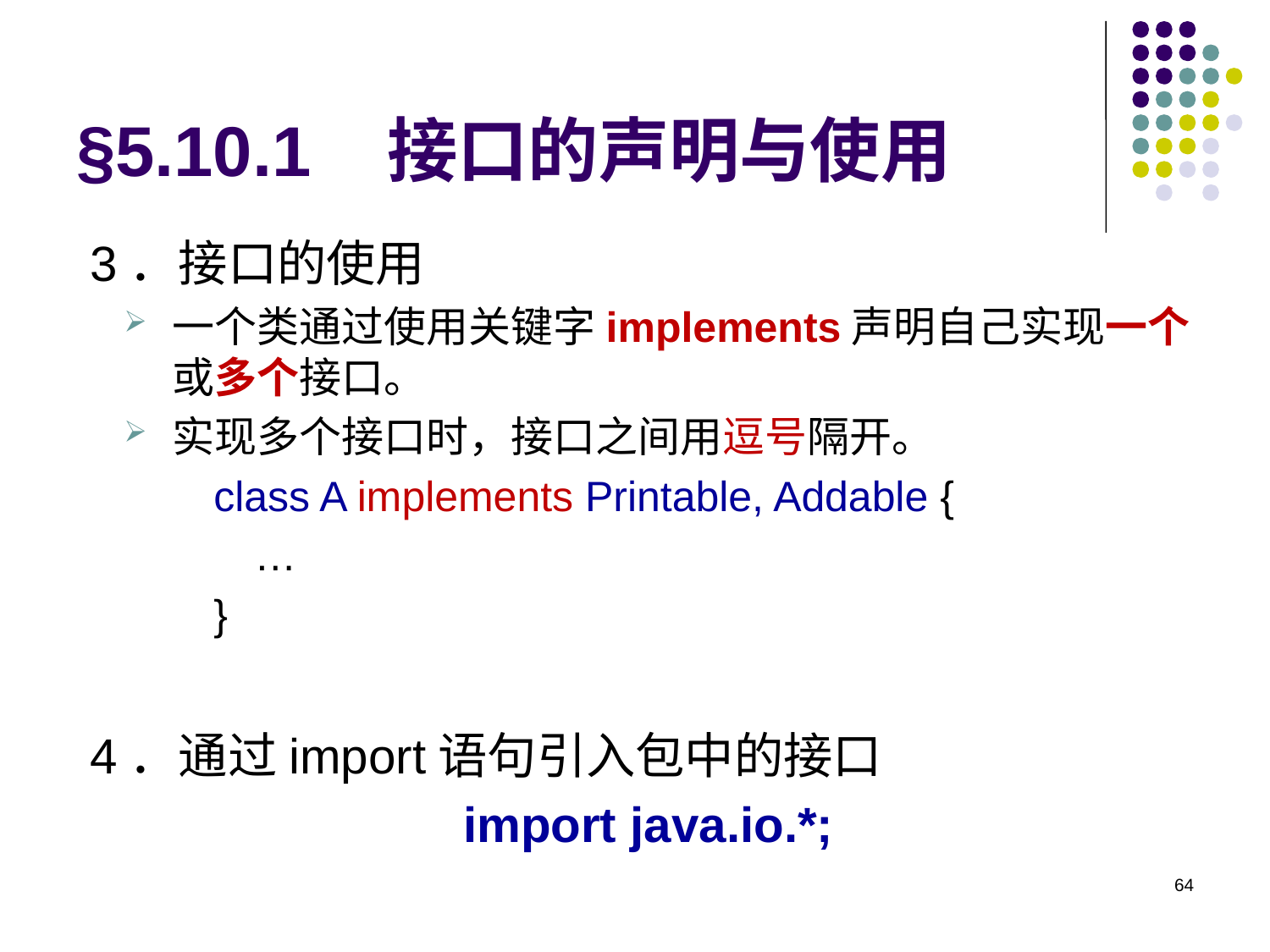

# §5.10.1   接口的声明与使用
 3．接口的使用
一个类通过使用关键字implements声明自己实现一个或多个接口。
实现多个接口时，接口之间用逗号隔开。
class A implements Printable, Addable {
…
}

 4．通过import语句引入包中的接口
  import java.io.*;

64